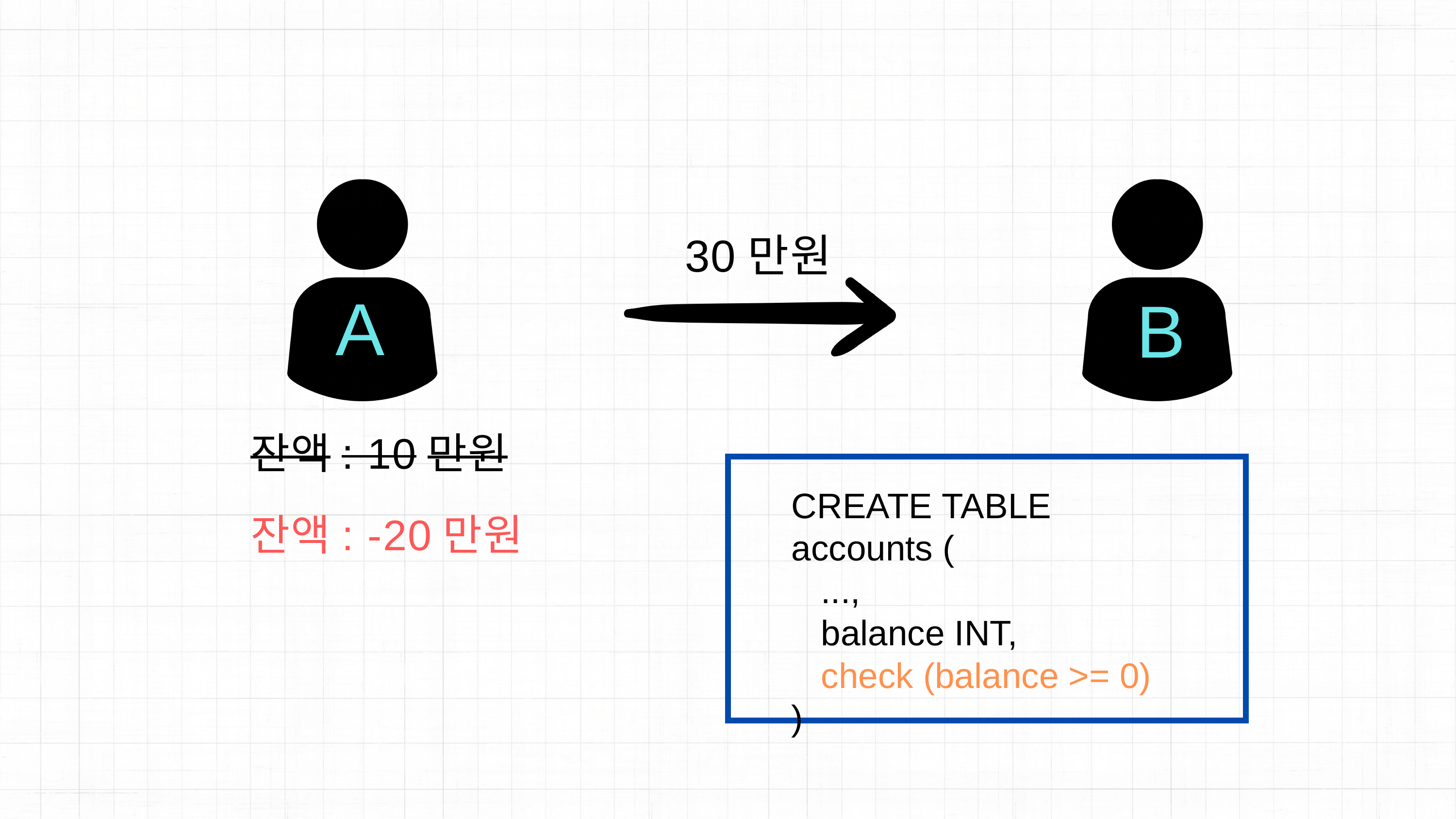

30만원

A
B
잔액: 10만원

CREATE TABLE accounts (
   ...,
   balance INT,
   check (balance >= 0)
)

잔액: -20만원